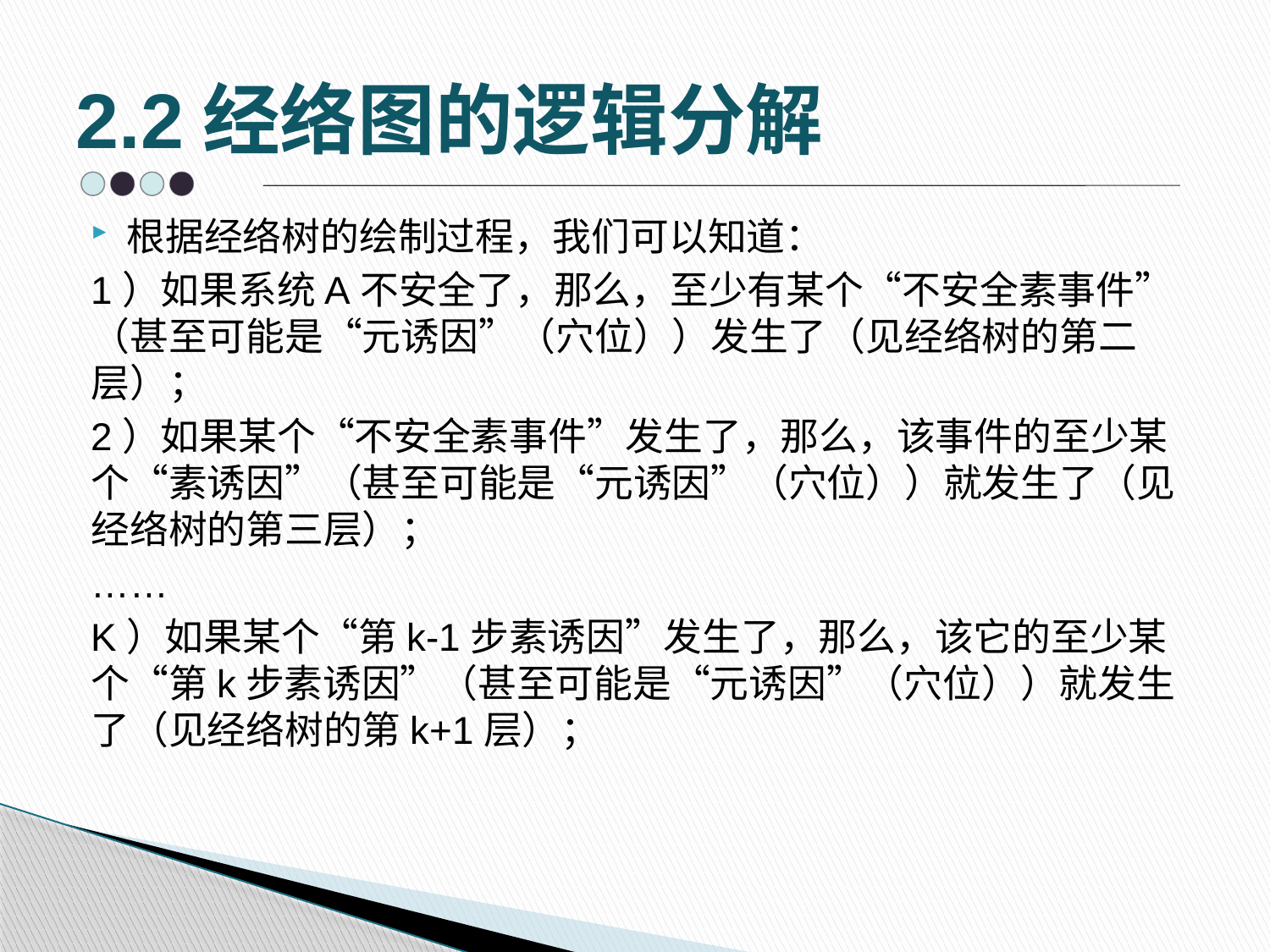

# 2.2经络图的逻辑分解

根据经络树的绘制过程，我们可以知道：
1）如果系统A不安全了，那么，至少有某个“不安全素事件”（甚至可能是“元诱因”（穴位））发生了（见经络树的第二层）；
2）如果某个“不安全素事件”发生了，那么，该事件的至少某个“素诱因”（甚至可能是“元诱因”（穴位））就发生了（见经络树的第三层）；
……
K）如果某个“第k-1步素诱因”发生了，那么，该它的至少某个“第k步素诱因”（甚至可能是“元诱因”（穴位））就发生了（见经络树的第k+1层）；